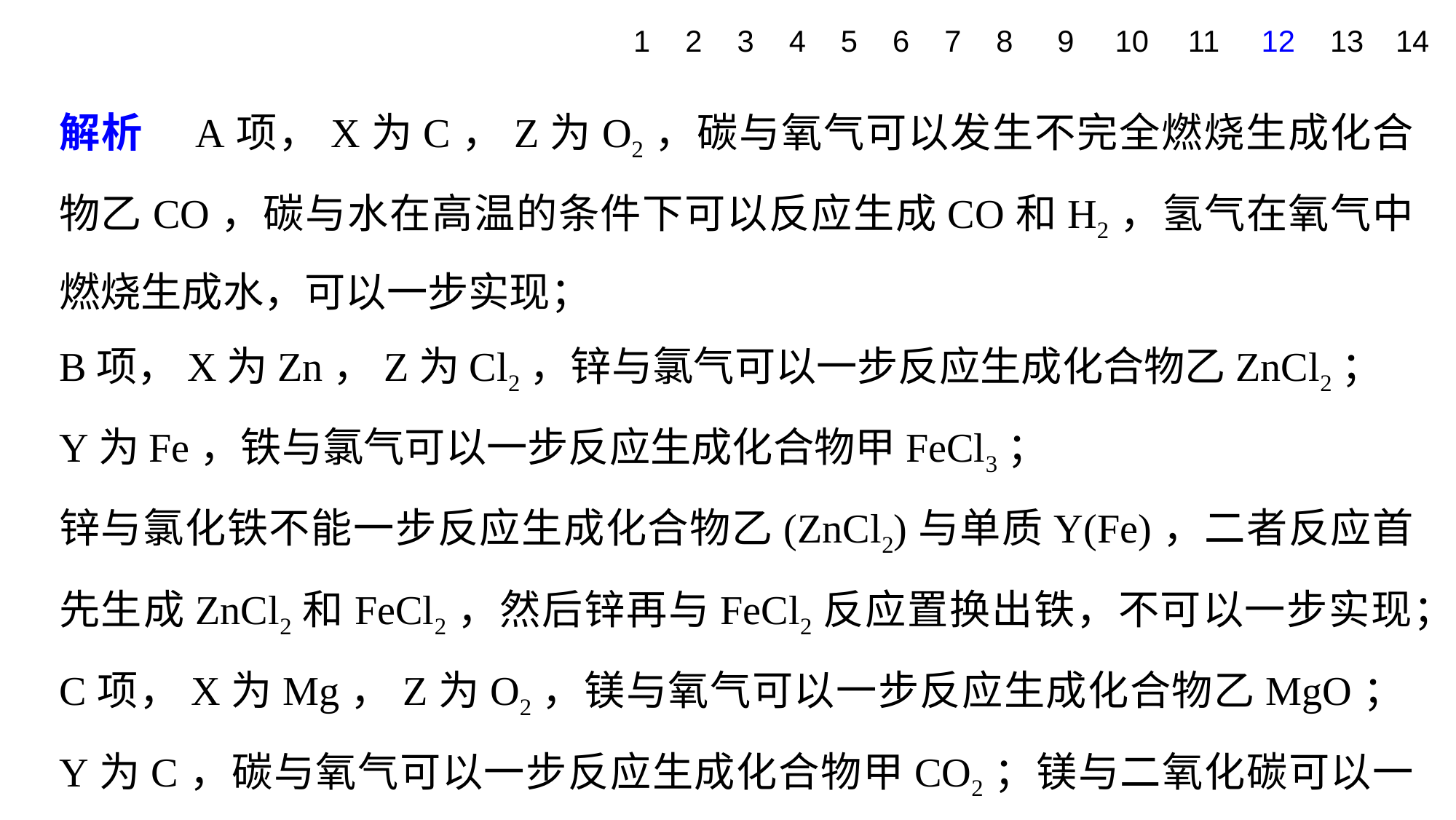

1
2
3
4
5
6
7
8
9
10
11
12
13
14
解析　A项，X为C，Z为O2，碳与氧气可以发生不完全燃烧生成化合物乙CO，碳与水在高温的条件下可以反应生成CO和H2，氢气在氧气中燃烧生成水，可以一步实现；
B项，X为Zn，Z为Cl2，锌与氯气可以一步反应生成化合物乙ZnCl2；
Y为Fe，铁与氯气可以一步反应生成化合物甲FeCl3；
锌与氯化铁不能一步反应生成化合物乙(ZnCl2)与单质Y(Fe)，二者反应首先生成ZnCl2和FeCl2，然后锌再与FeCl2反应置换出铁，不可以一步实现；
C项，X为Mg，Z为O2，镁与氧气可以一步反应生成化合物乙MgO；Y为C，碳与氧气可以一步反应生成化合物甲CO2；镁与二氧化碳可以一步反应生成化合物乙(MgO)与单质Y(C)，可以一步实现；